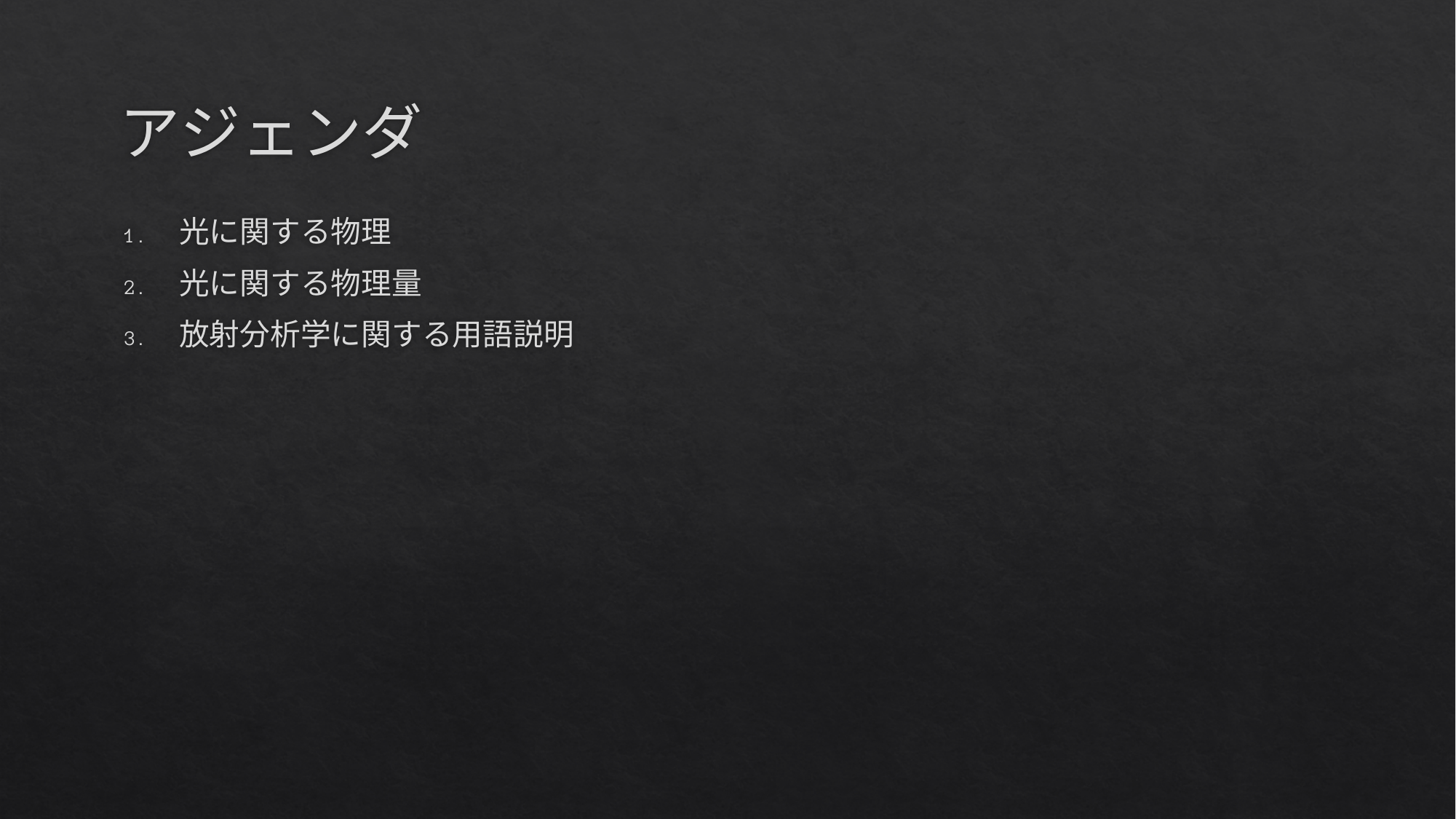

# アジェンダ
光に関する物理
光に関する物理量
放射分析学に関する用語説明